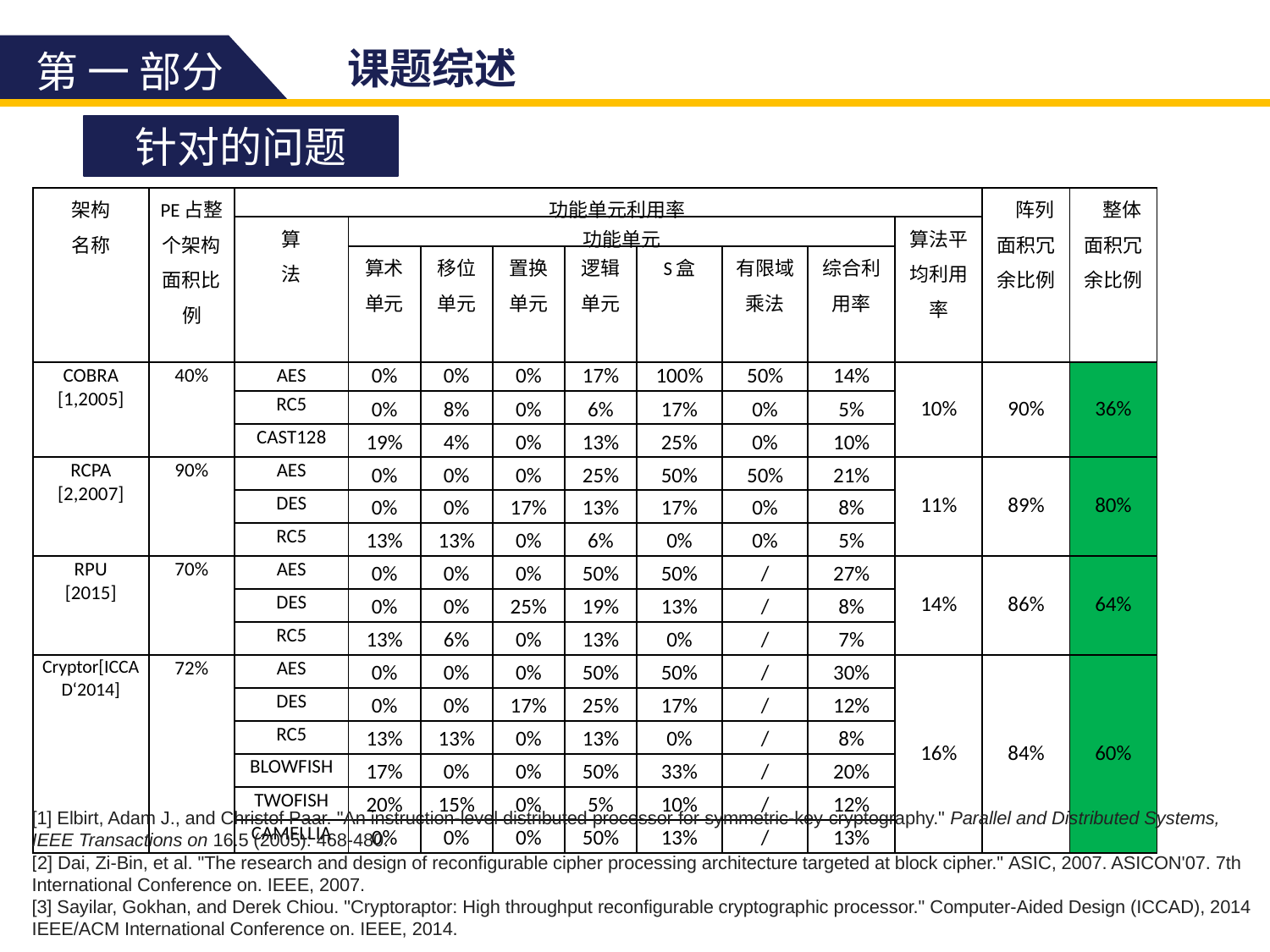

课题综述

第 一 部分

针对的问题
| 架构 名称 | PE占整个架构面积比例 | 功能单元利用率 |  |  |  |  |  |  |  |  | 阵列面积冗余比例 | 整体面积冗余比例 |
| --- | --- | --- | --- | --- | --- | --- | --- | --- | --- | --- | --- | --- |
|  |  | 算 法 | 功能单元 |  |  |  |  |  |  | 算法平均利用率 |  |  |
|  |  |  | 算术 单元 | 移位 单元 | 置换 单元 | 逻辑 单元 | S盒 | 有限域乘法 | 综合利用率 |  |  |  |
| COBRA [1,2005] | 40% | AES | 0% | 0% | 0% | 17% | 100% | 50% | 14% | 10% | 90% | 36% |
|  |  | RC5 | 0% | 8% | 0% | 6% | 17% | 0% | 5% |  |  |  |
|  |  | CAST128 | 19% | 4% | 0% | 13% | 25% | 0% | 10% |  |  |  |
| RCPA [2,2007] | 90% | AES | 0% | 0% | 0% | 25% | 50% | 50% | 21% | 11% | 89% | 80% |
|  |  | DES | 0% | 0% | 17% | 13% | 17% | 0% | 8% |  |  |  |
|  |  | RC5 | 13% | 13% | 0% | 6% | 0% | 0% | 5% |  |  |  |
| RPU [2015] | 70% | AES | 0% | 0% | 0% | 50% | 50% | / | 27% | 14% | 86% | 64% |
|  |  | DES | 0% | 0% | 25% | 19% | 13% | / | 8% |  |  |  |
|  |  | RC5 | 13% | 6% | 0% | 13% | 0% | / | 7% |  |  |  |
| Cryptor[ICCAD‘2014] | 72% | AES | 0% | 0% | 0% | 50% | 50% | / | 30% | 16% | 84% | 60% |
|  |  | DES | 0% | 0% | 17% | 25% | 17% | / | 12% |  |  |  |
|  |  | RC5 | 13% | 13% | 0% | 13% | 0% | / | 8% |  |  |  |
|  |  | BLOWFISH | 17% | 0% | 0% | 50% | 33% | / | 20% |  |  |  |
|  |  | TWOFISH | 20% | 15% | 0% | 5% | 10% | / | 12% |  |  |  |
|  |  | CAMELLIA | 0% | 0% | 0% | 50% | 13% | / | 13% |  |  |  |
[1] Elbirt, Adam J., and Christof Paar. "An instruction-level distributed processor for symmetric-key cryptography." Parallel and Distributed Systems, IEEE Transactions on 16.5 (2005): 468-480.
[2] Dai, Zi-Bin, et al. "The research and design of reconfigurable cipher processing architecture targeted at block cipher." ASIC, 2007. ASICON'07. 7th International Conference on. IEEE, 2007.
[3] Sayilar, Gokhan, and Derek Chiou. "Cryptoraptor: High throughput reconfigurable cryptographic processor." Computer-Aided Design (ICCAD), 2014 IEEE/ACM International Conference on. IEEE, 2014.